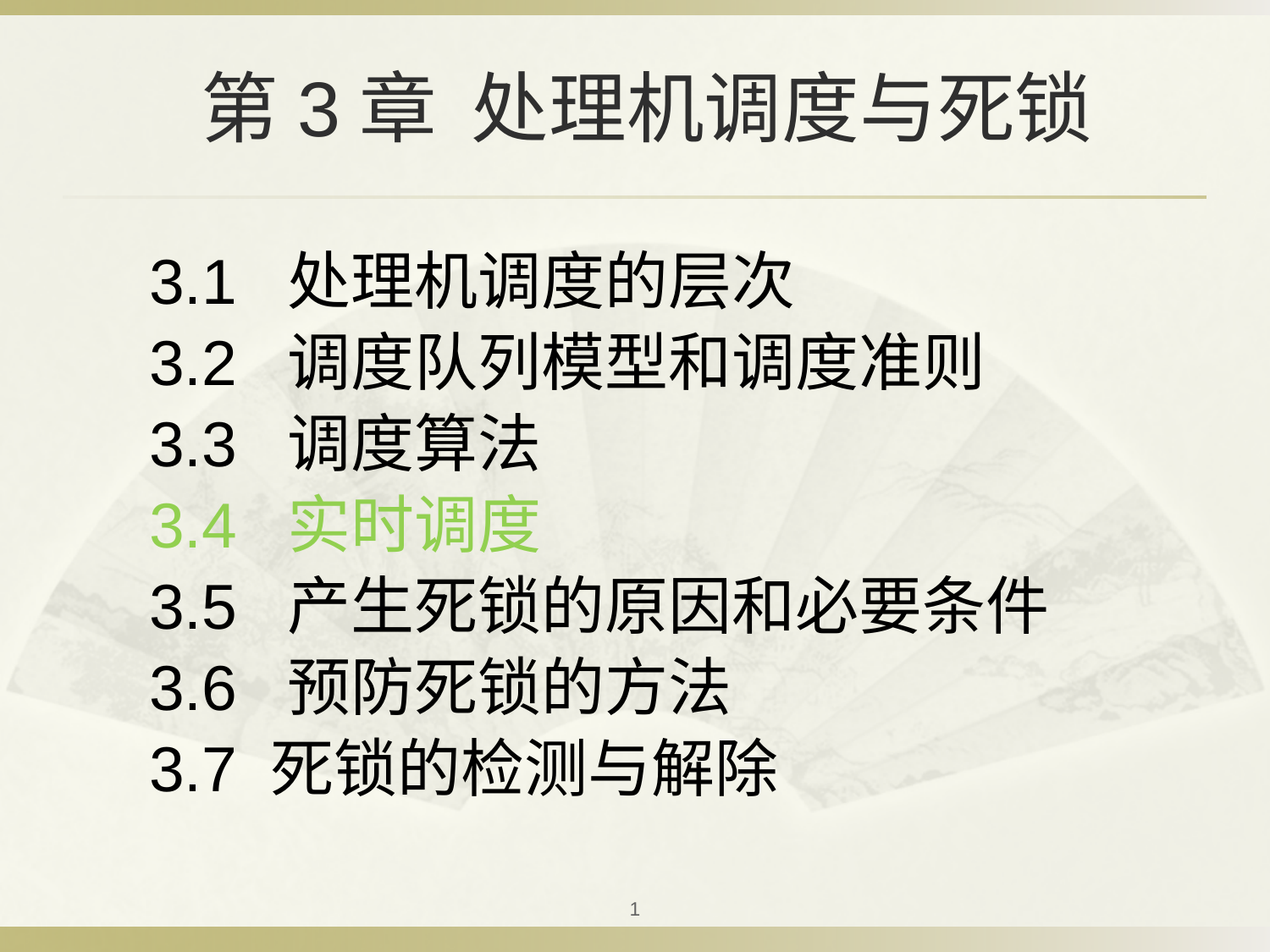

# 第3章  处理机调度与死锁
3.1  处理机调度的层次
3.2  调度队列模型和调度准则
3.3  调度算法
3.4  实时调度
3.5  产生死锁的原因和必要条件
3.6  预防死锁的方法
3.7 死锁的检测与解除
1